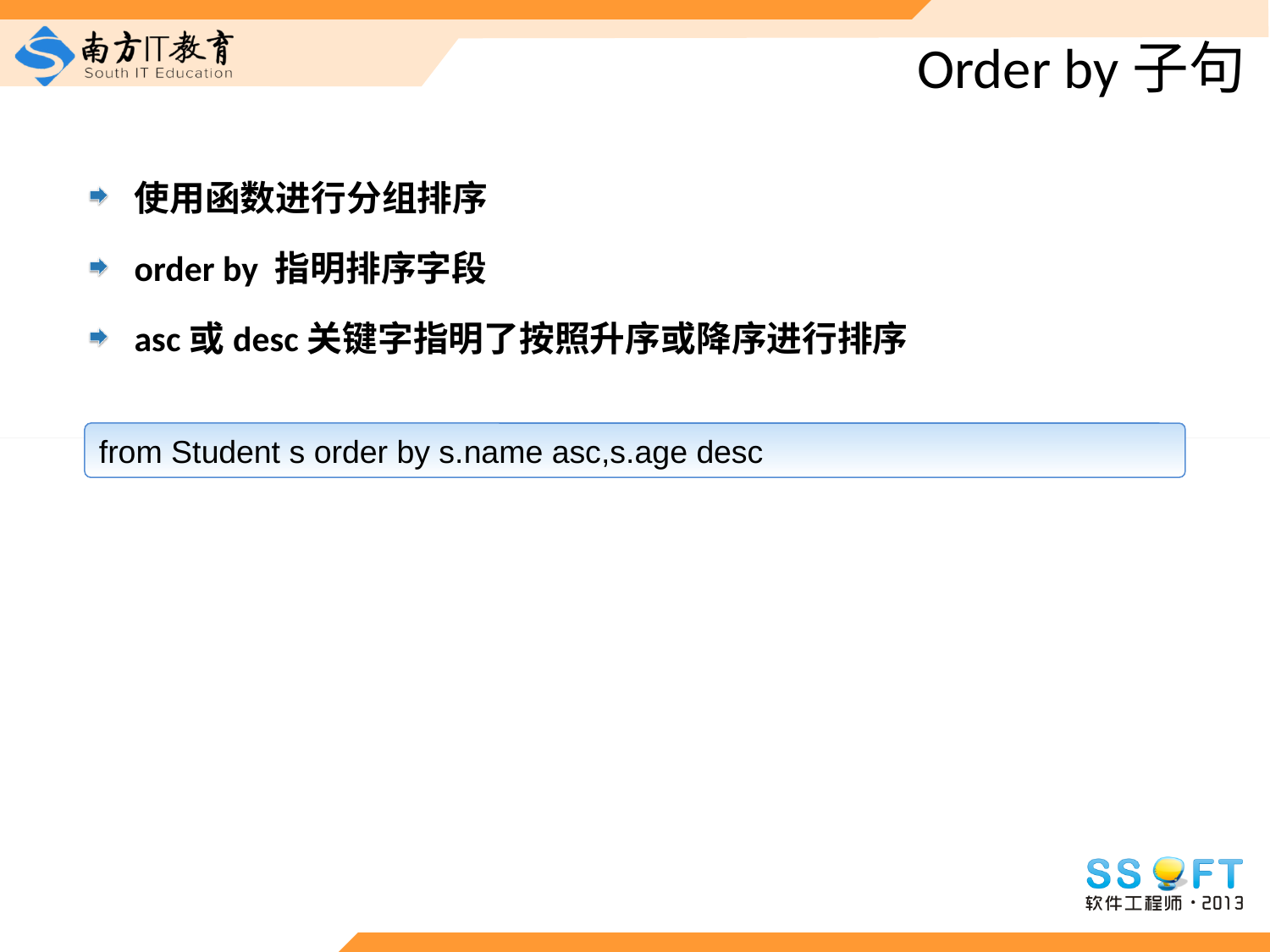

# Order by子句
使用函数进行分组排序
order by 指明排序字段
asc或desc关键字指明了按照升序或降序进行排序

from Student s order by s.name asc,s.age desc